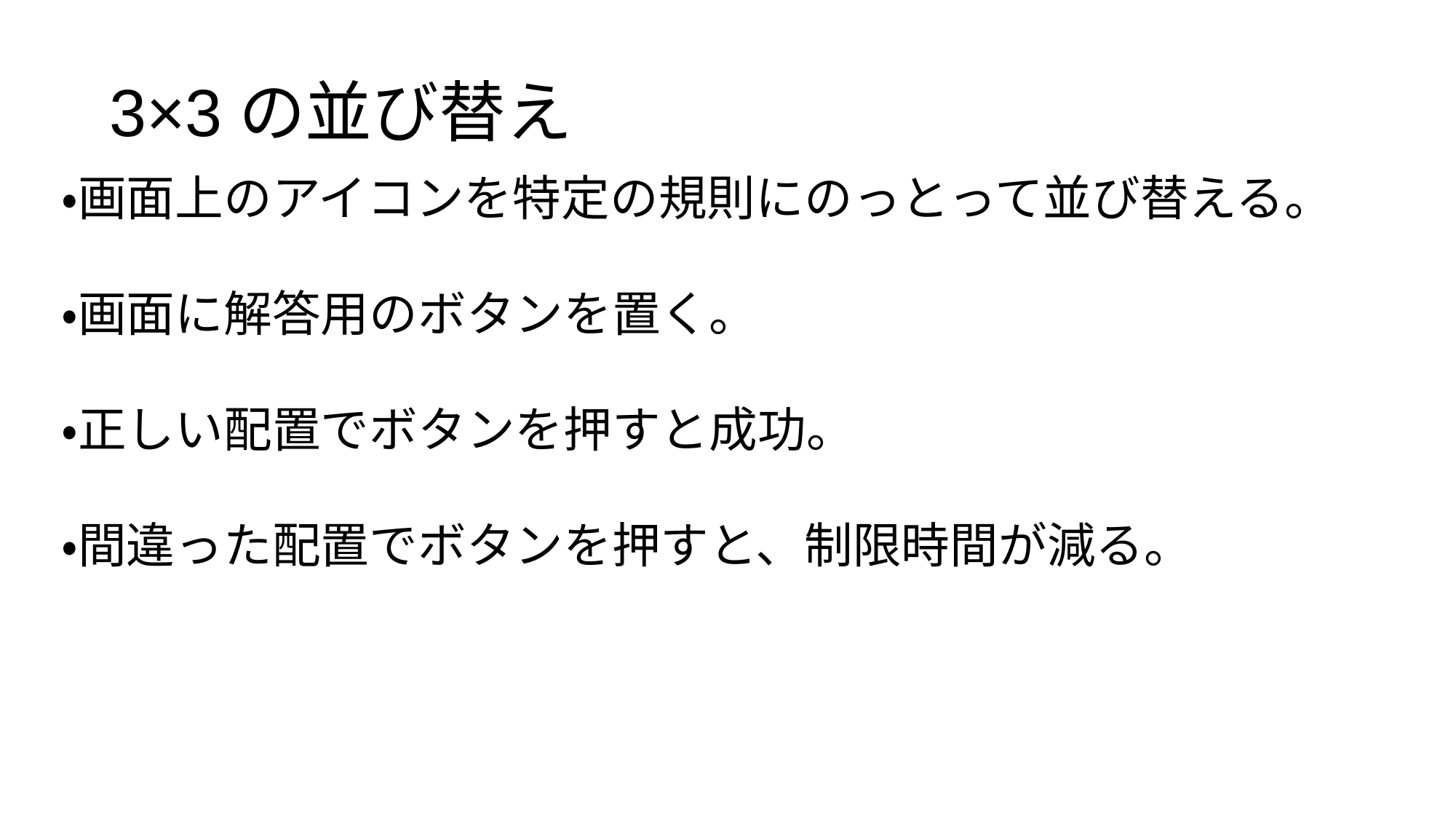

# 3×3の並び替え
・画面上のアイコンを特定の規則にのっとって並び替える。

・画面に解答用のボタンを置く。

・正しい配置でボタンを押すと成功。

・間違った配置でボタンを押すと、制限時間が減る。